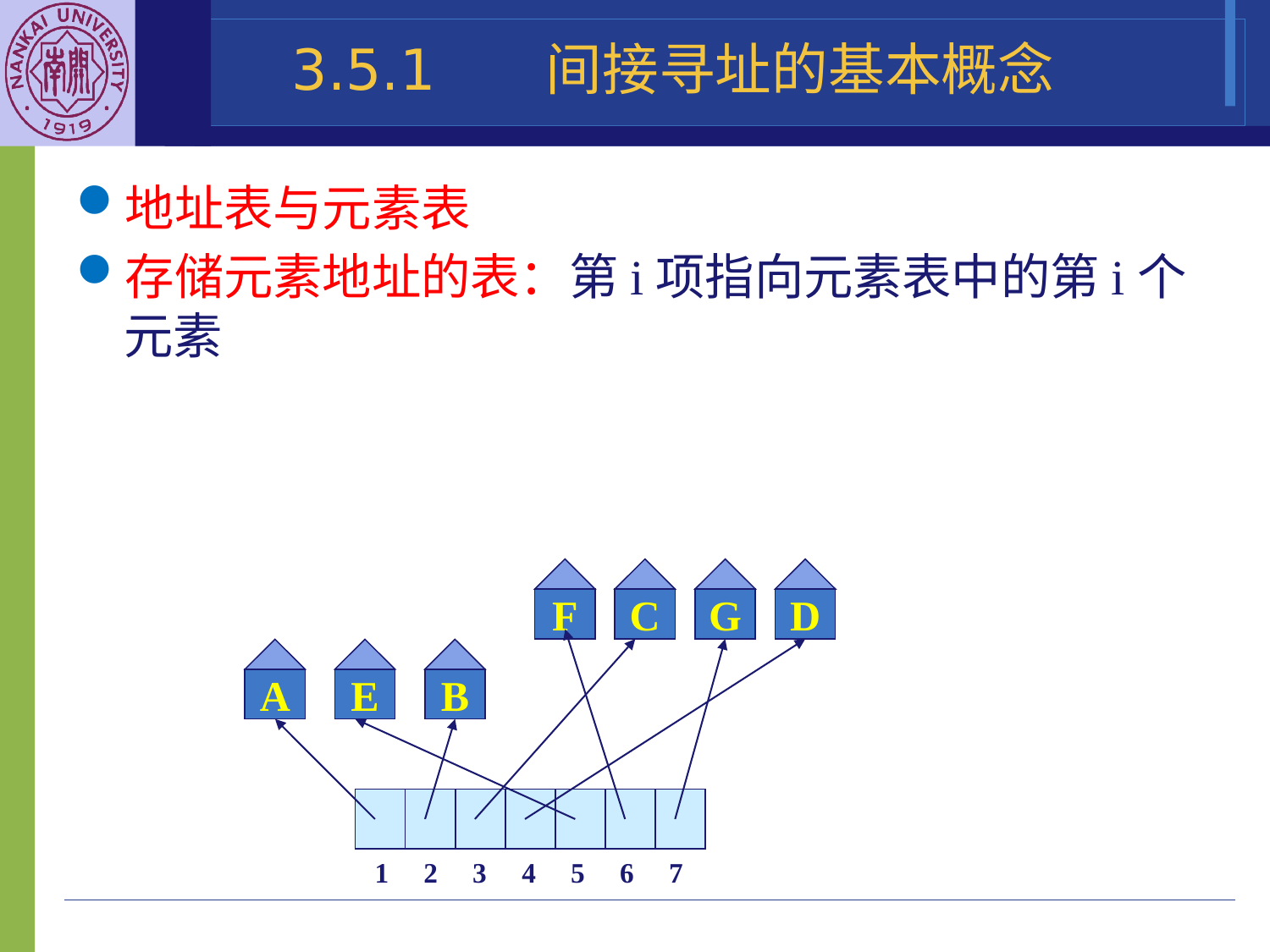

# 3.5.1	间接寻址的基本概念
地址表与元素表
存储元素地址的表：第i项指向元素表中的第i个元素

F

C

G

D

A

E

B

 1     2     3     4     5     6     7
46